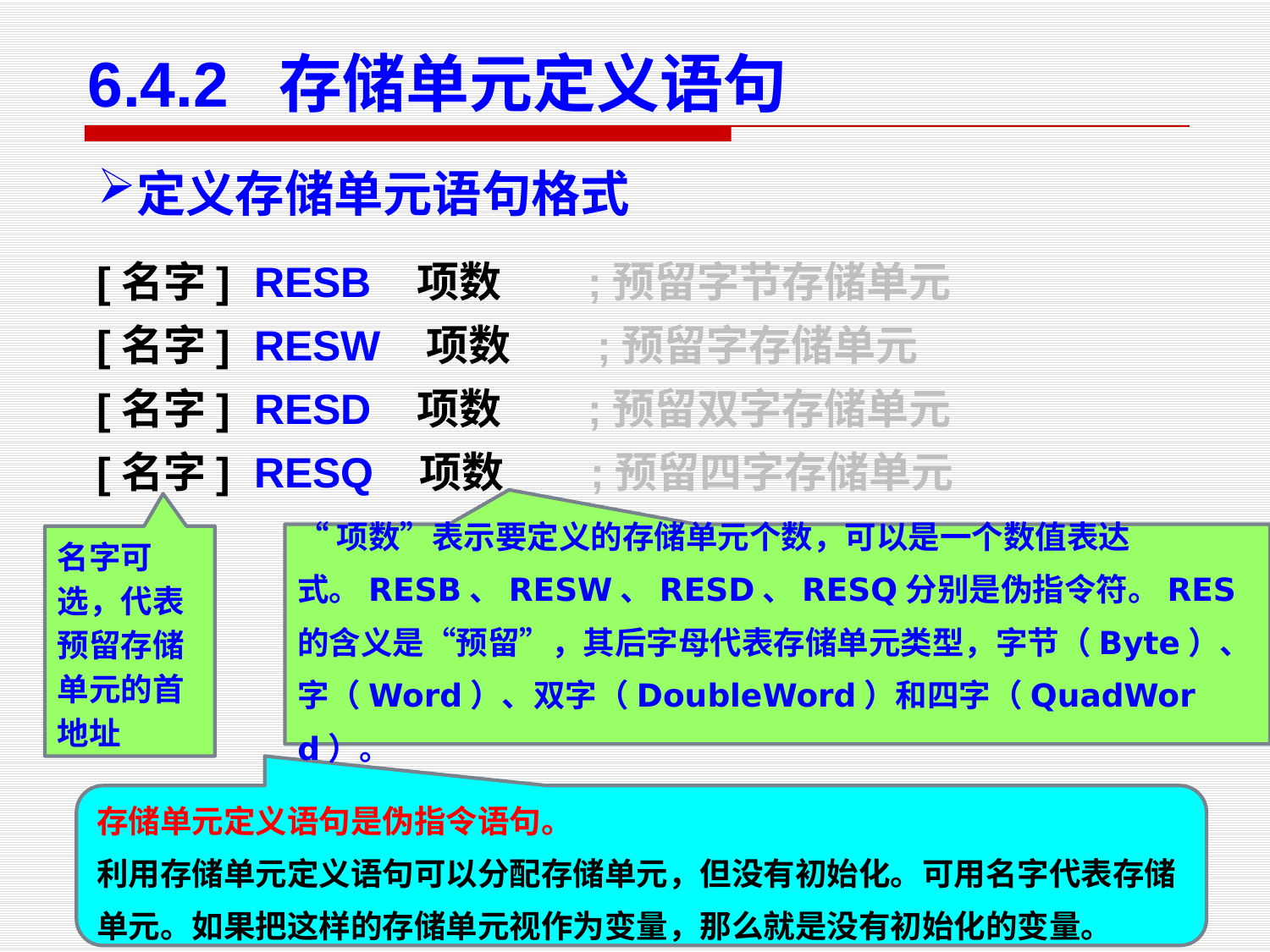

# 6.4.2  存储单元定义语句
定义存储单元语句格式

[名字]  RESB   项数        ;预留字节存储单元
[名字]  RESW   项数        ;预留字存储单元
[名字]  RESD   项数        ;预留双字存储单元
[名字]  RESQ   项数        ;预留四字存储单元

“项数”表示要定义的存储单元个数，可以是一个数值表达式。RESB、RESW、RESD、RESQ分别是伪指令符。RES的含义是“预留”，其后字母代表存储单元类型，字节（Byte）、字（Word）、双字（DoubleWord）和四字（QuadWord）。
名字可选，代表预留存储单元的首地址
存储单元定义语句是伪指令语句。
利用存储单元定义语句可以分配存储单元，但没有初始化。可用名字代表存储单元。如果把这样的存储单元视作为变量，那么就是没有初始化的变量。